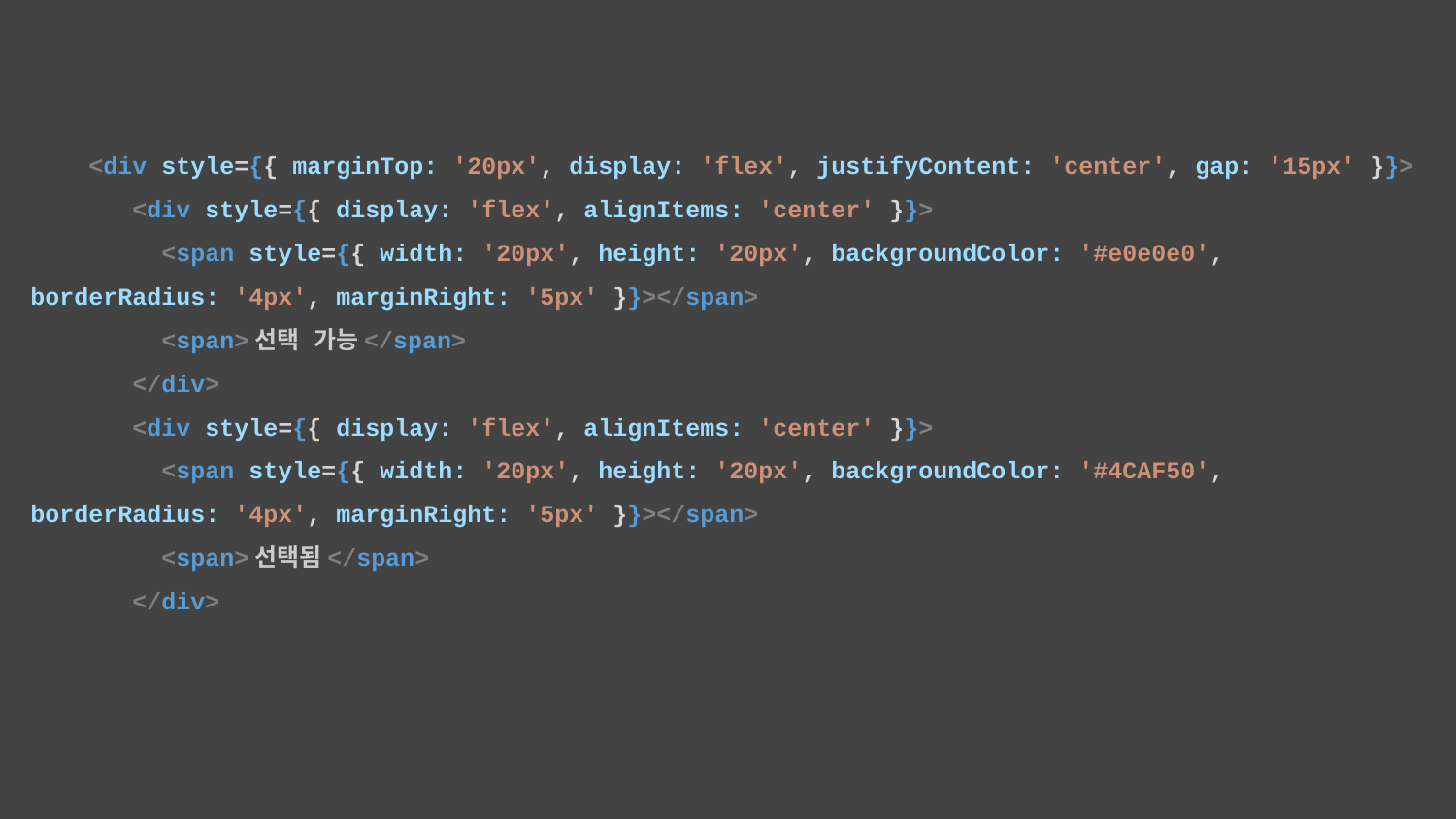

<div style={{ marginTop: '20px', display: 'flex', justifyContent: 'center', gap: '15px' }}>
       <div style={{ display: 'flex', alignItems: 'center' }}>
         <span style={{ width: '20px', height: '20px', backgroundColor: '#e0e0e0', borderRadius: '4px', marginRight: '5px' }}></span>
         <span>선택 가능</span>
       </div>
       <div style={{ display: 'flex', alignItems: 'center' }}>
         <span style={{ width: '20px', height: '20px', backgroundColor: '#4CAF50', borderRadius: '4px', marginRight: '5px' }}></span>
         <span>선택됨</span>
       </div>